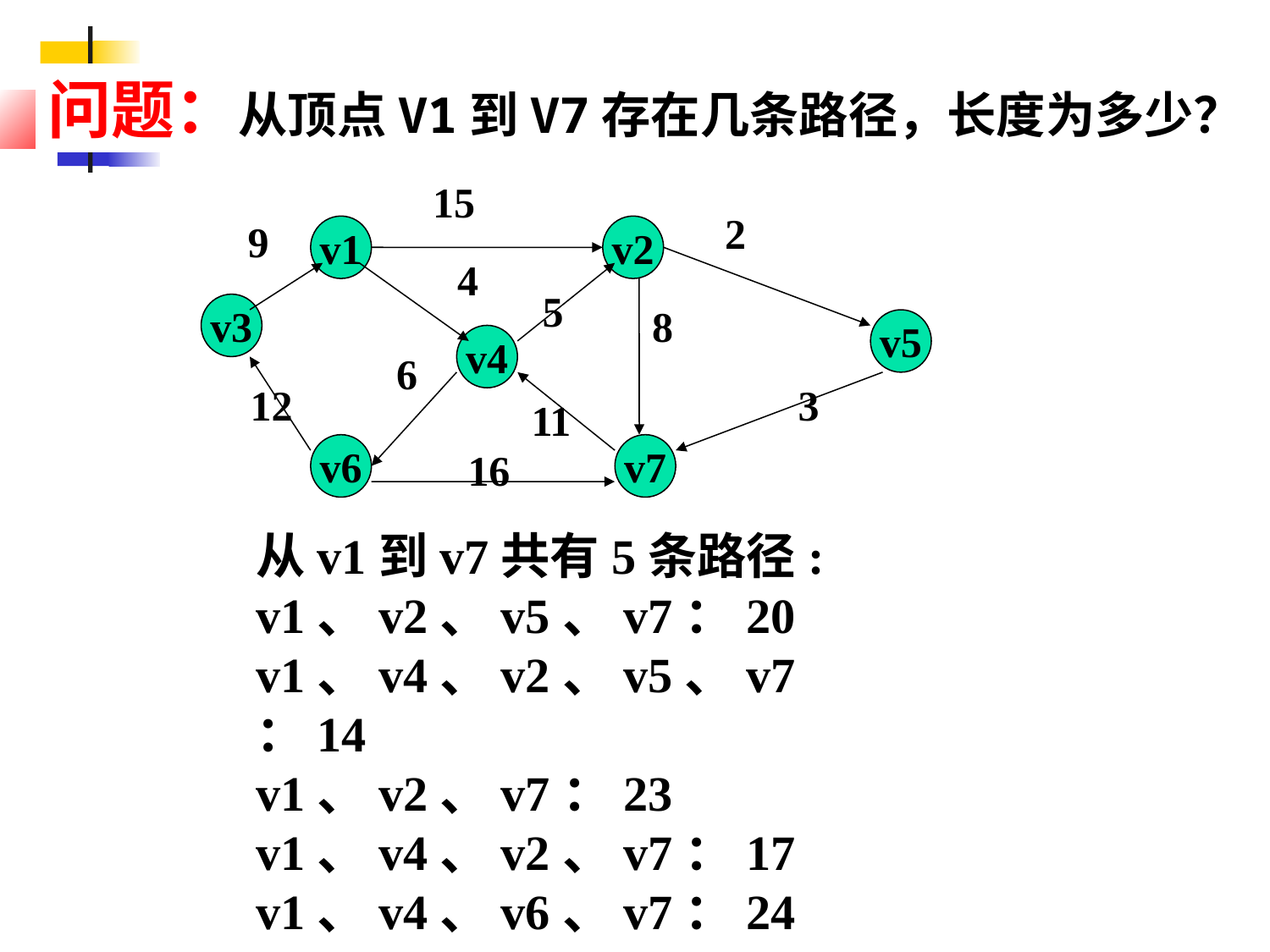

问题：从顶点V1到V7存在几条路径，长度为多少？
15
2
9
v1
v2

4

5

v3
8
v5
v4
6

12

3
11
v6
v7

16
从v1到v7共有5条路径:
v1、v2、v5、v7：20
v1、v4、v2、v5、v7：14
v1、v2、v7：23
v1、v4、v2、v7：17
v1、v4、v6、v7：24